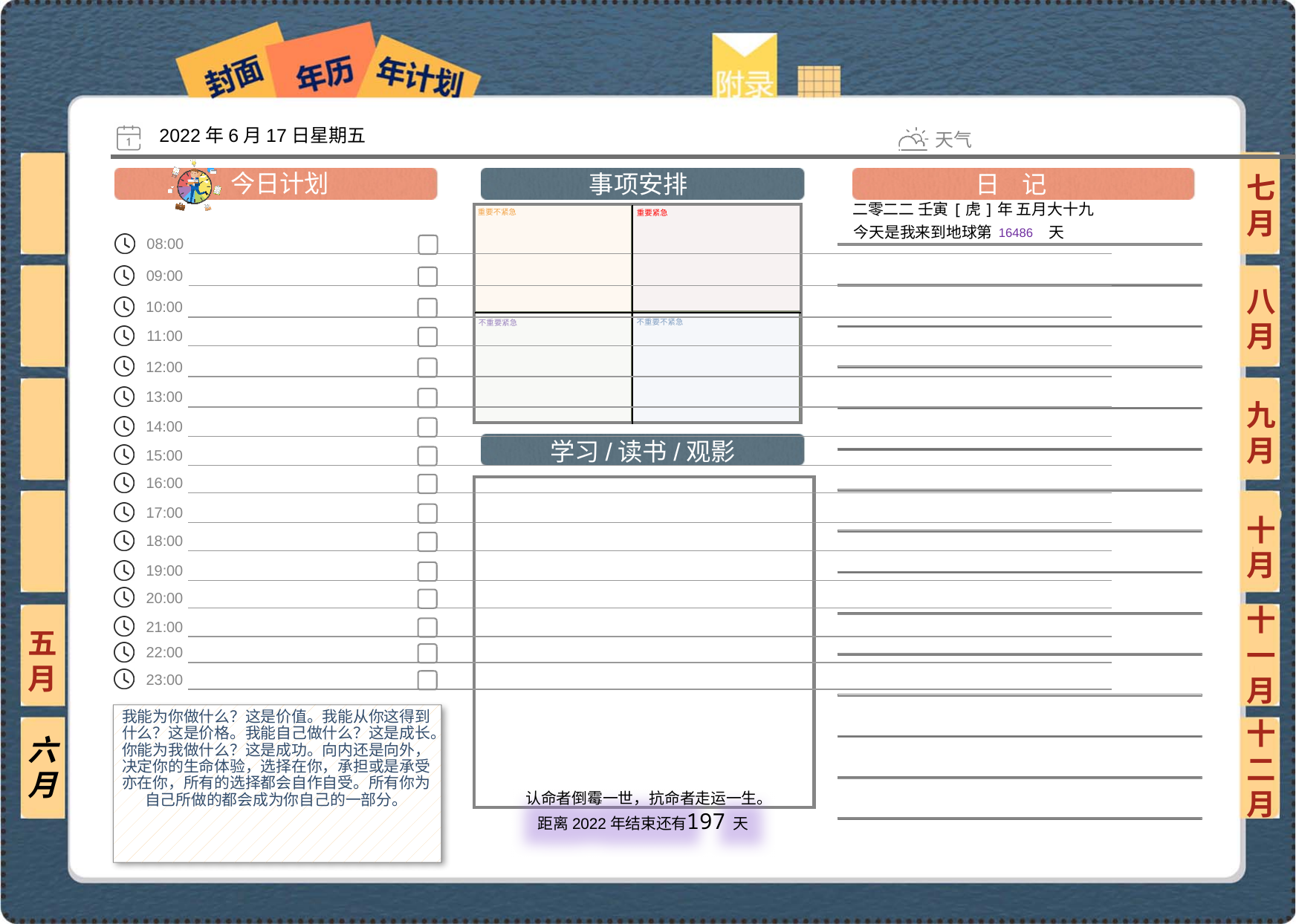

2022年6月17日星期五
七月
二零二二 壬寅[虎]年 五月大十九
16486
八月
九月
十月
十一月
五月
我能为你做什么？这是价值。我能从你这得到什么？这是价格。我能自己做什么？这是成长。你能为我做什么？这是成功。向内还是向外，决定你的生命体验，选择在你，承担或是承受亦在你，所有的选择都会自作自受。所有你为自己所做的都会成为你自己的一部分。

六月
十二月
197
 认命者倒霉一世，抗命者走运一生。